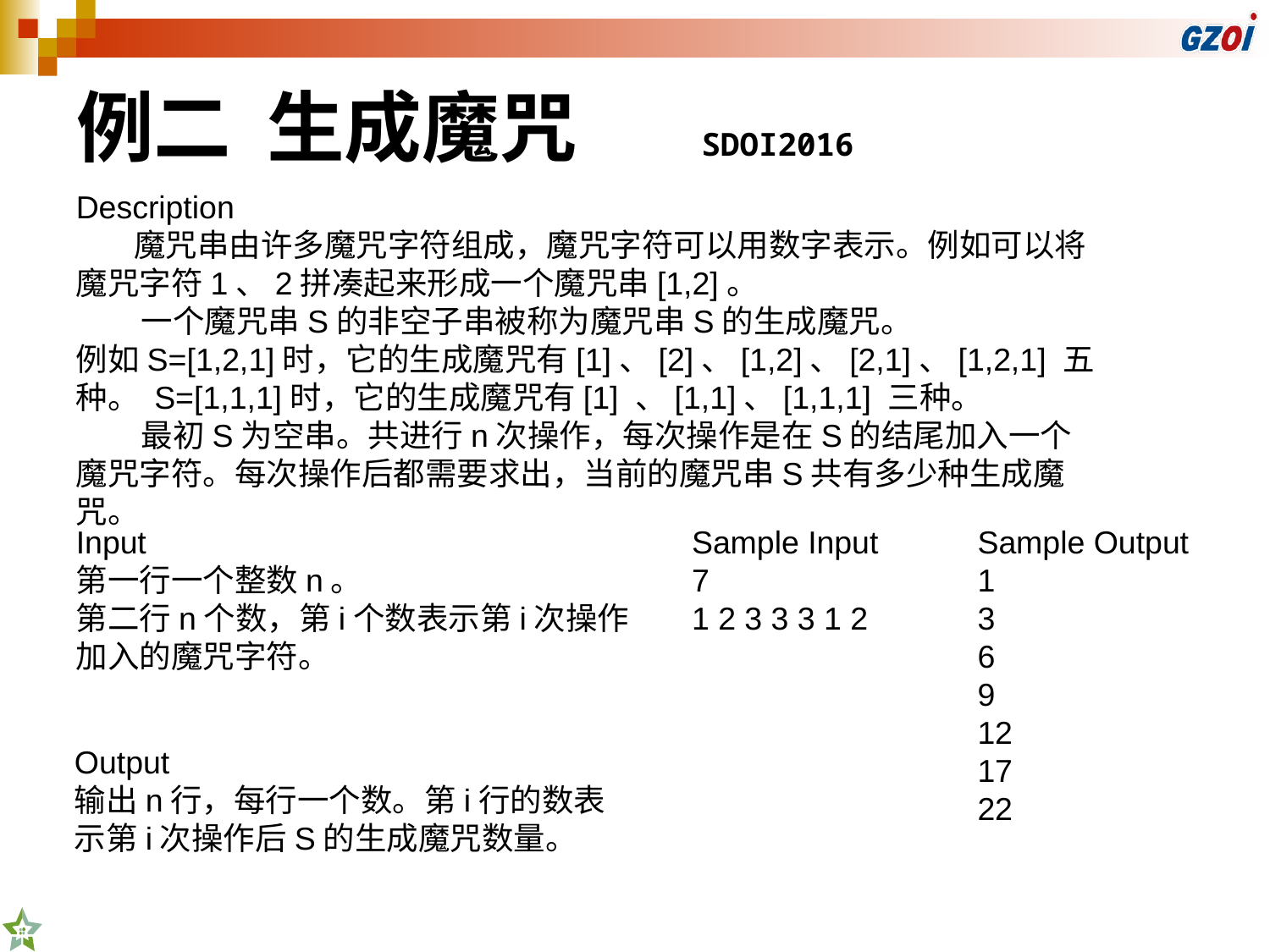

# 例二  生成魔咒      SDOI2016
Description
       魔咒串由许多魔咒字符组成，魔咒字符可以用数字表示。例如可以将魔咒字符1、2拼凑起来形成一个魔咒串[1,2]。
        一个魔咒串S的非空子串被称为魔咒串S的生成魔咒。
例如S=[1,2,1]时，它的生成魔咒有[1]、[2]、[1,2]、[2,1]、[1,2,1] 五种。 S=[1,1,1]时，它的生成魔咒有[1] 、[1,1]、[1,1,1] 三种。
        最初S为空串。共进行n次操作，每次操作是在S的结尾加入一个魔咒字符。每次操作后都需要求出，当前的魔咒串S共有多少种生成魔咒。
Sample Input
7
1 2 3 3 3 1 2
Input
第一行一个整数n。
第二行n个数，第i个数表示第i次操作加入的魔咒字符。
Sample Output
1
3
6
9
12
17
22
Output
输出n行，每行一个数。第i行的数表示第i次操作后S的生成魔咒数量。